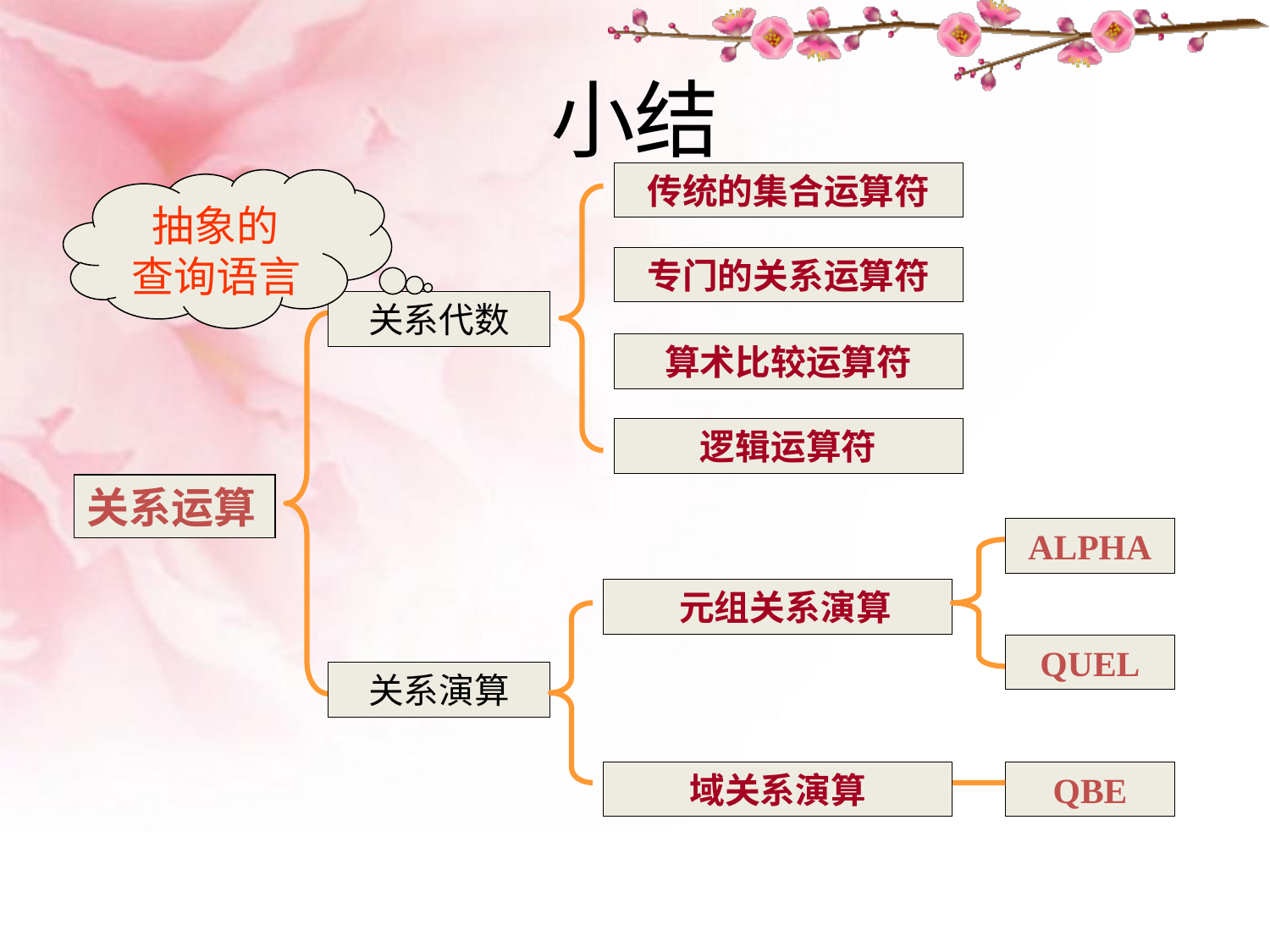

# 小结
传统的集合运算符
抽象的
查询语言

专门的关系运算符
关系代数

算术比较运算符
逻辑运算符
关系运算
ALPHA

元组关系演算

QUEL
关系演算
域关系演算
QBE